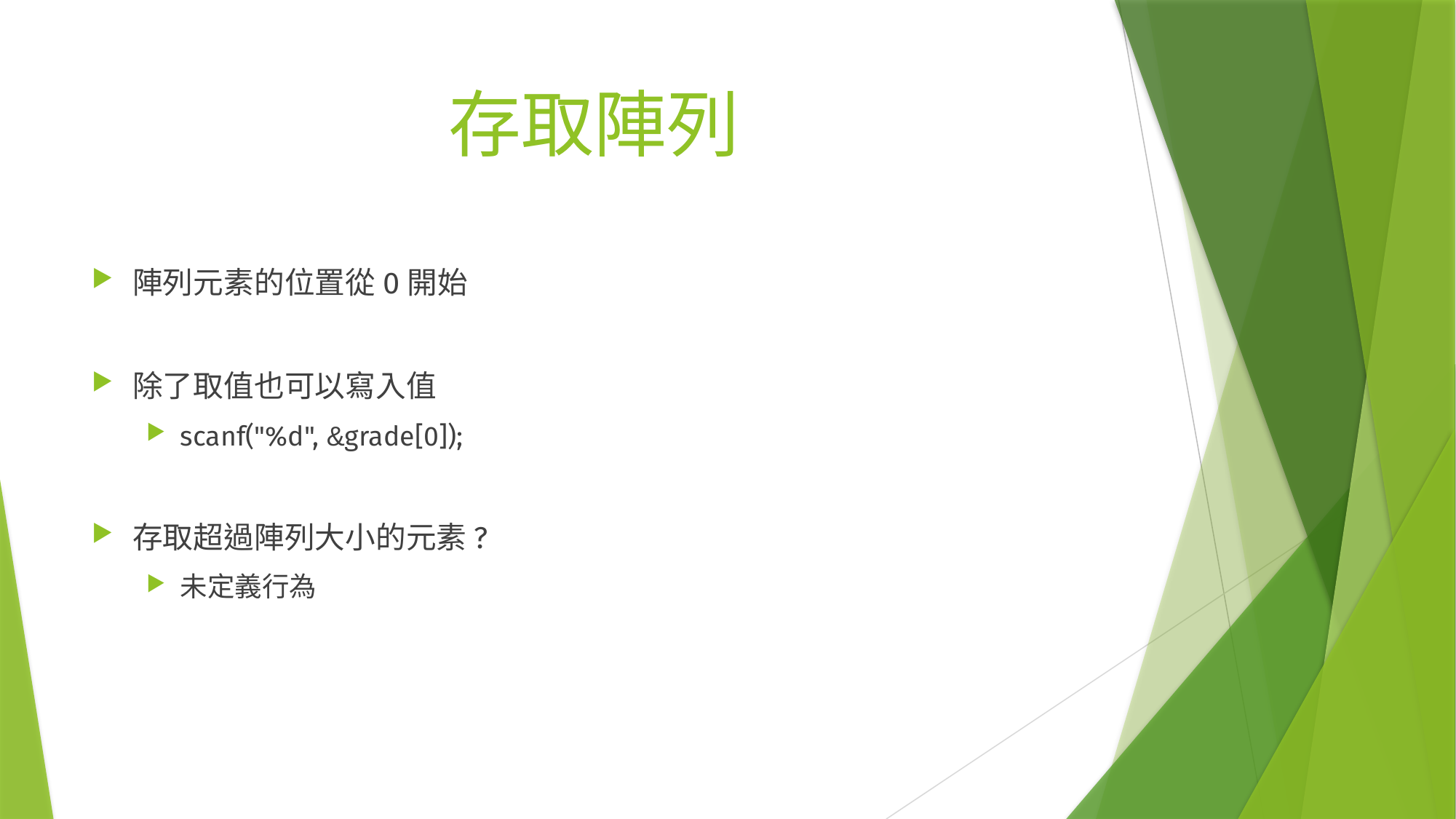

# 存取陣列
陣列元素的位置從0開始

除了取值也可以寫入值
scanf("%d", &grade[0]);

存取超過陣列大小的元素?
未定義行為